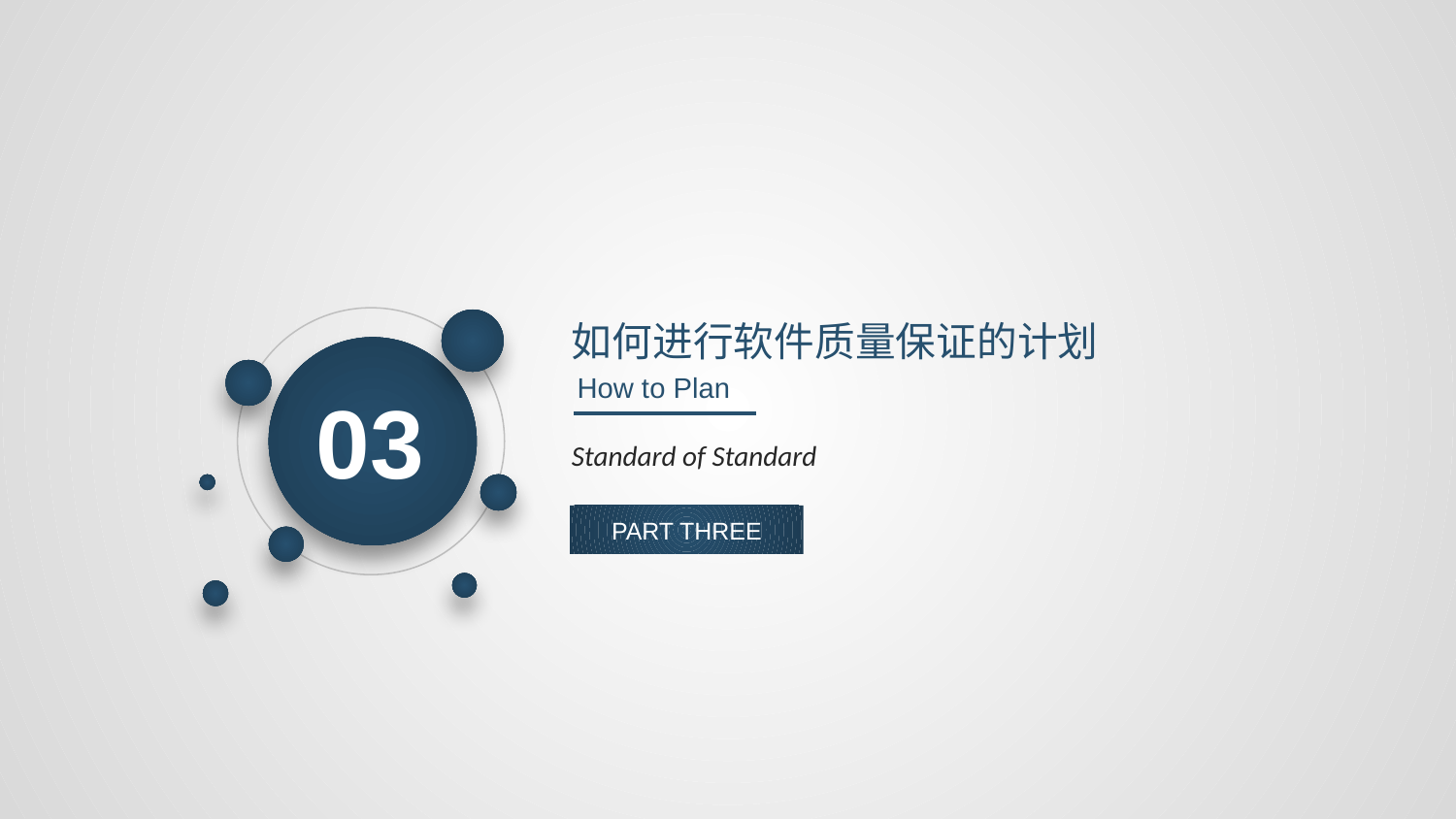

如何进行软件质量保证的计划

How to Plan
03
Standard of Standard

PART THREE